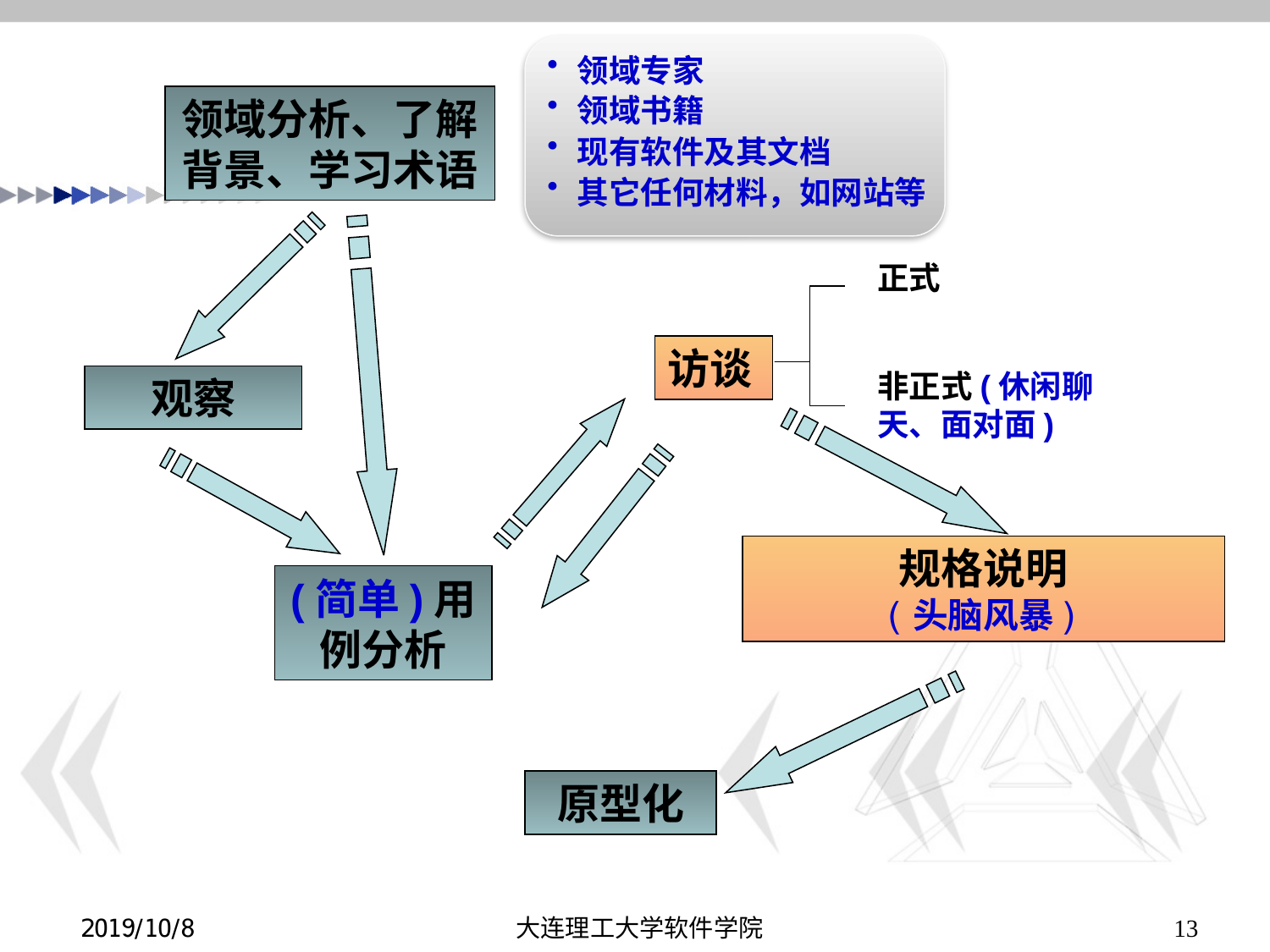

领域专家
领域书籍
现有软件及其文档
其它任何材料，如网站等
领域分析、了解背景、学习术语
正式

非正式(休闲聊天、面对面)

访谈

观察

规格说明
(头脑风暴)
(简单)用例分析

原型化
2019/10/8
大连理工大学软件学院
13